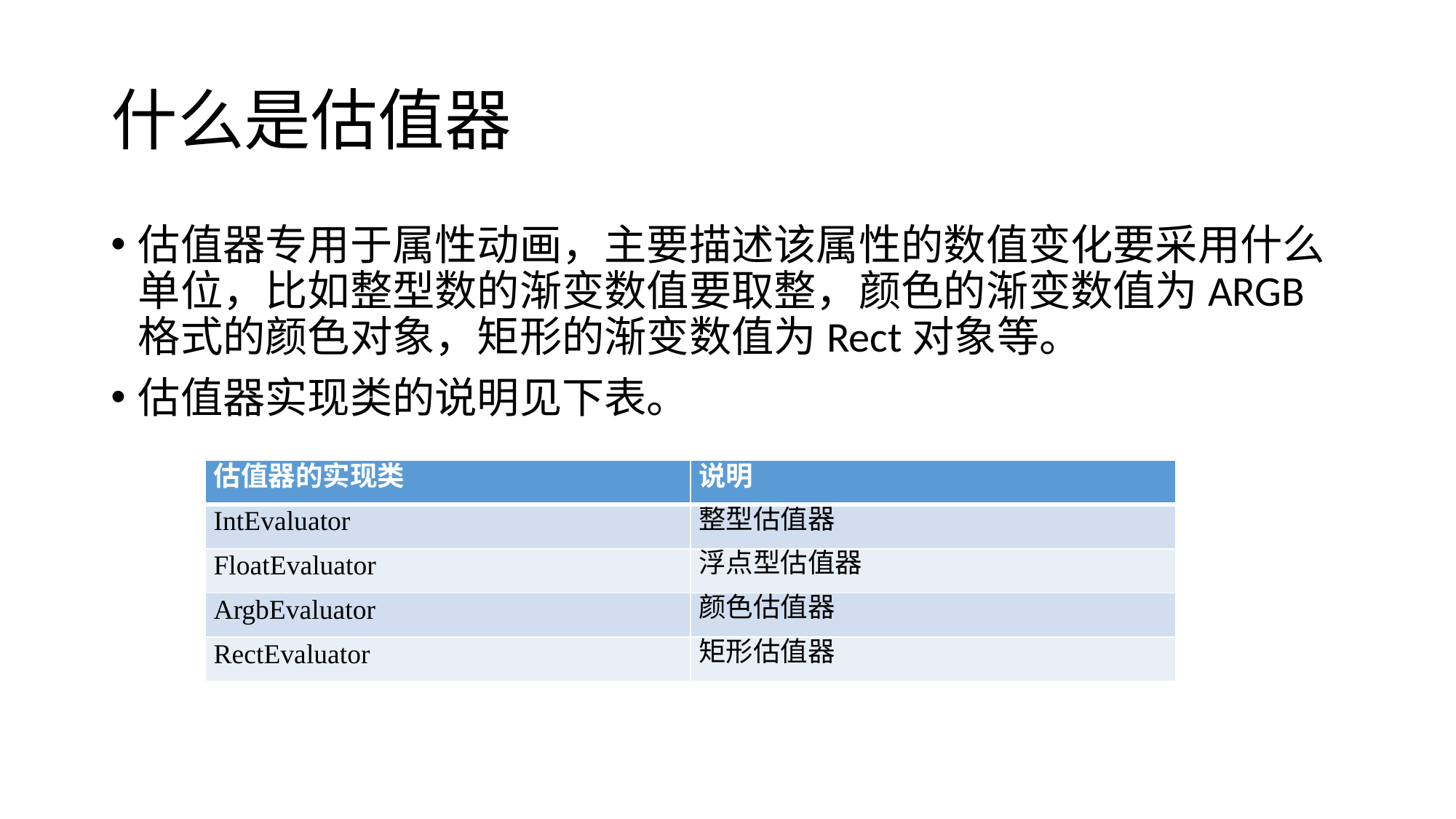

# 什么是估值器
估值器专用于属性动画，主要描述该属性的数值变化要采用什么单位，比如整型数的渐变数值要取整，颜色的渐变数值为ARGB格式的颜色对象，矩形的渐变数值为Rect对象等。
估值器实现类的说明见下表。
| 估值器的实现类 | 说明 |
| --- | --- |
| IntEvaluator | 整型估值器 |
| FloatEvaluator | 浮点型估值器 |
| ArgbEvaluator | 颜色估值器 |
| RectEvaluator | 矩形估值器 |